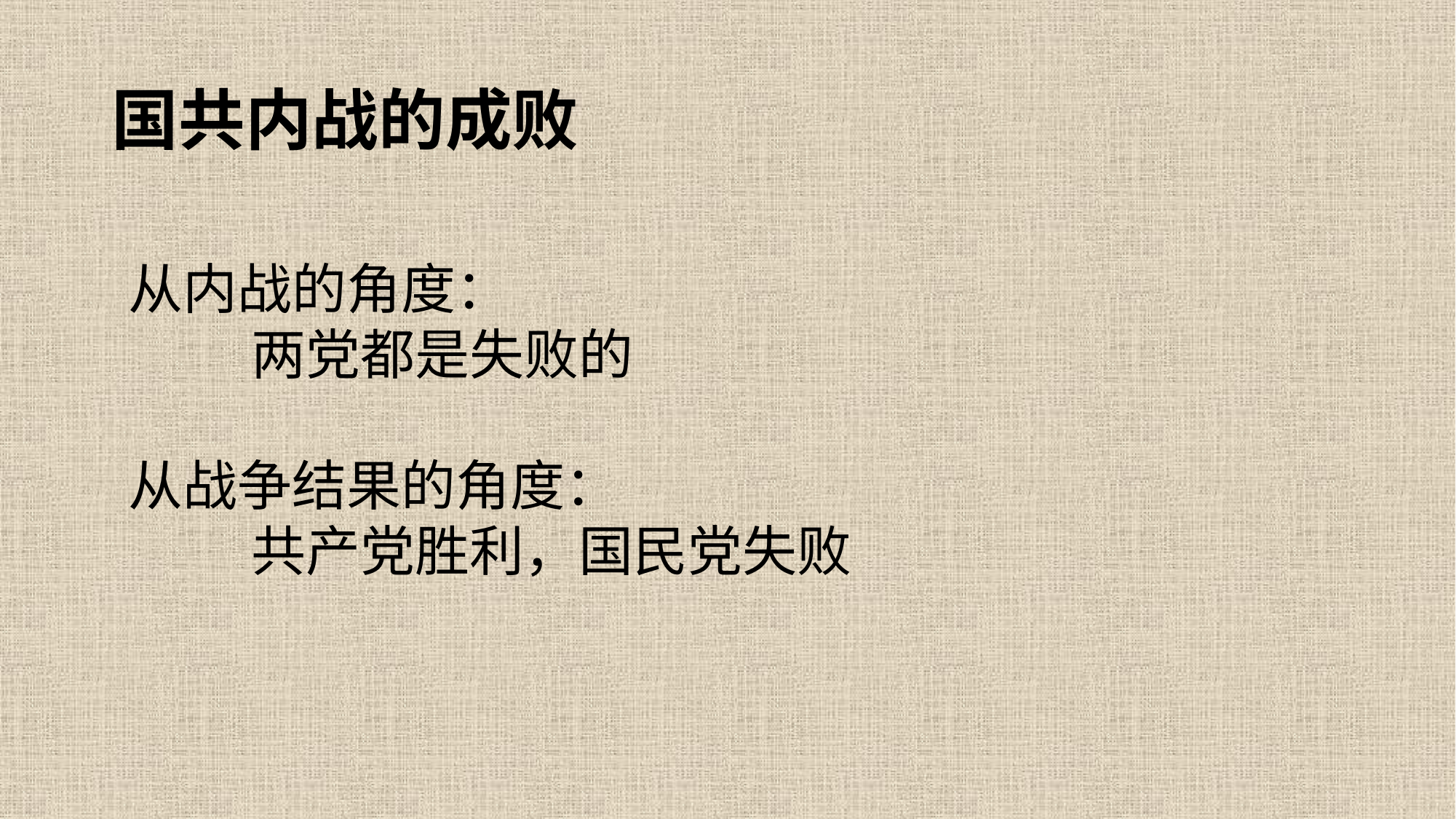

# 国共内战的成败
从内战的角度：
         两党都是失败的

从战争结果的角度：
         共产党胜利，国民党失败